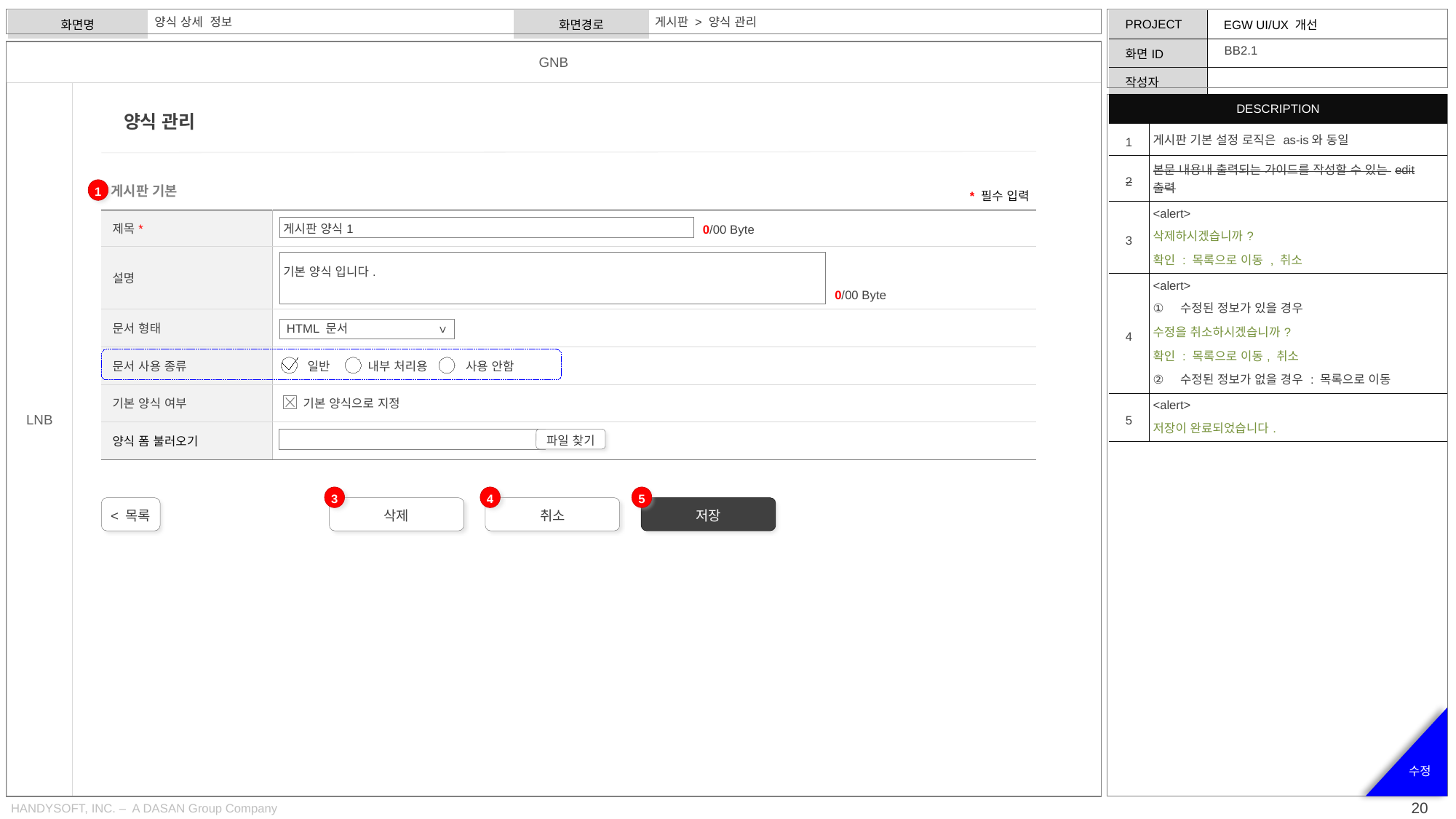

양식 상세  정보
게시판 > 양식 관리
BB2.1
| DESCRIPTION |  |
| --- | --- |
| 1 | 게시판 기본 설정 로직은 as-is와 동일 |
| 2 | 본문 내용내 출력되는 가이드를 작성할 수 있는 edit 출력 |
| 3 | <alert> 삭제하시겠습니까? 확인 : 목록으로 이동 , 취소 |
| 4 | <alert> 수정된 정보가 있을 경우 수정을 취소하시겠습니까? 확인 : 목록으로 이동, 취소 수정된 정보가 없을 경우 : 목록으로 이동 |
| 5 | <alert> 저장이 완료되었습니다. |
양식 관리
게시판 기본
* 필수 입력
1
| 제목\* | 게시판 양식1 |
| --- | --- |
| 설명 | 기본 양식 입니다. |
| 문서 형태 | HTML 문서 |
| 문서 사용 종류 | 일반 내부 처리용 사용 안함 |
| 기본 양식 여부 | 기본 양식으로 지정 |
| 양식 폼 불러오기 |  |

0/00 Byte

0/00 Byte
>

파일 찾기
3
4
5
삭제
취소
저장
< 목록
수정